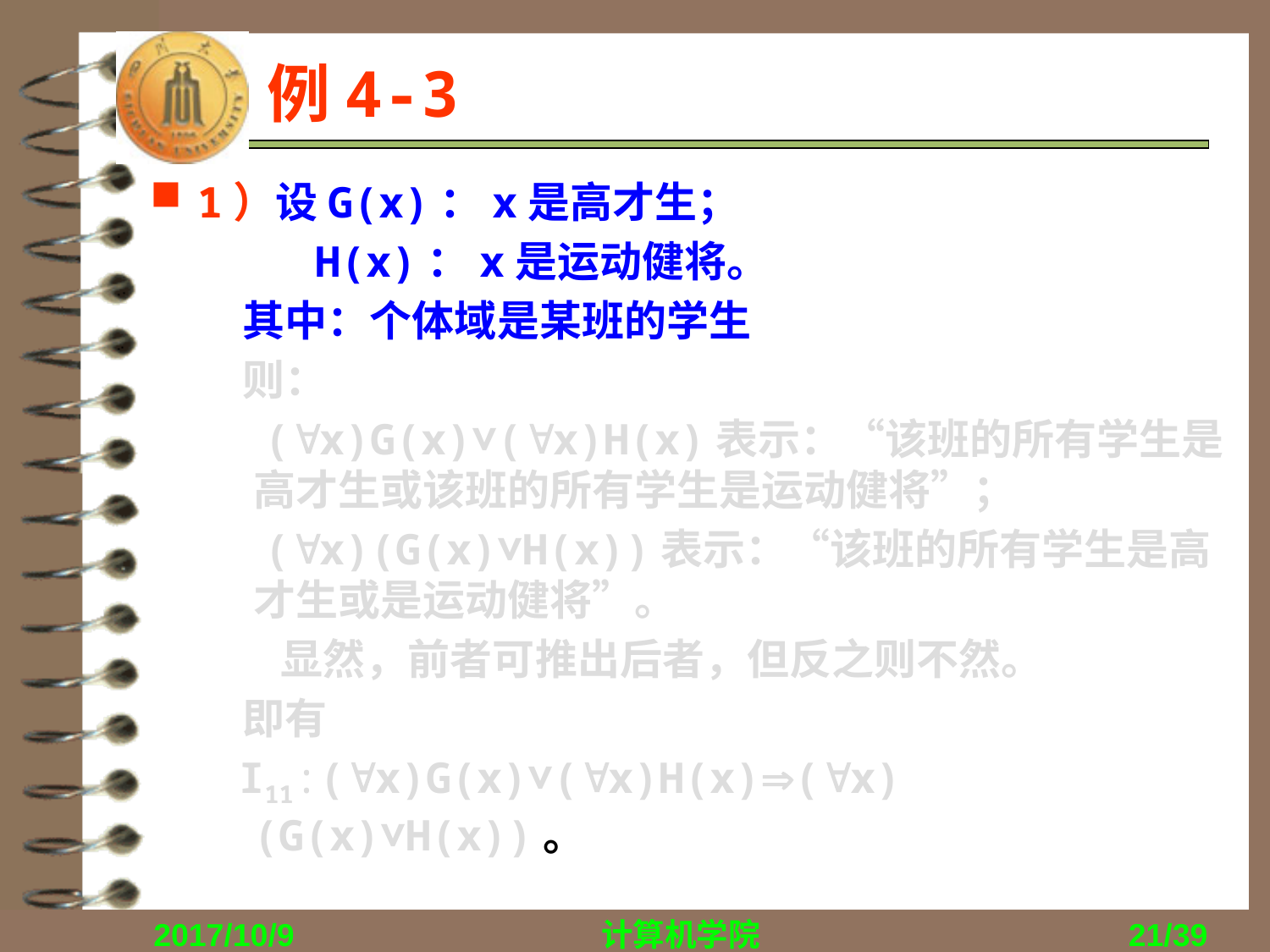

# 例4-3
1）设G(x)：x是高才生；
    H(x)：x是运动健将。
  其中：个体域是某班的学生
  则：
  (∀x)G(x)∨(∀x)H(x)表示：“该班的所有学生是高才生或该班的所有学生是运动健将”；
  (∀x)(G(x)∨H(x))表示：“该班的所有学生是高才生或是运动健将”。
      显然，前者可推出后者，但反之则不然。
  即有
 I11:(∀x)G(x)∨(∀x)H(x)⇒(∀x)(G(x)∨H(x))。
2017/10/9
计算机学院
21/39